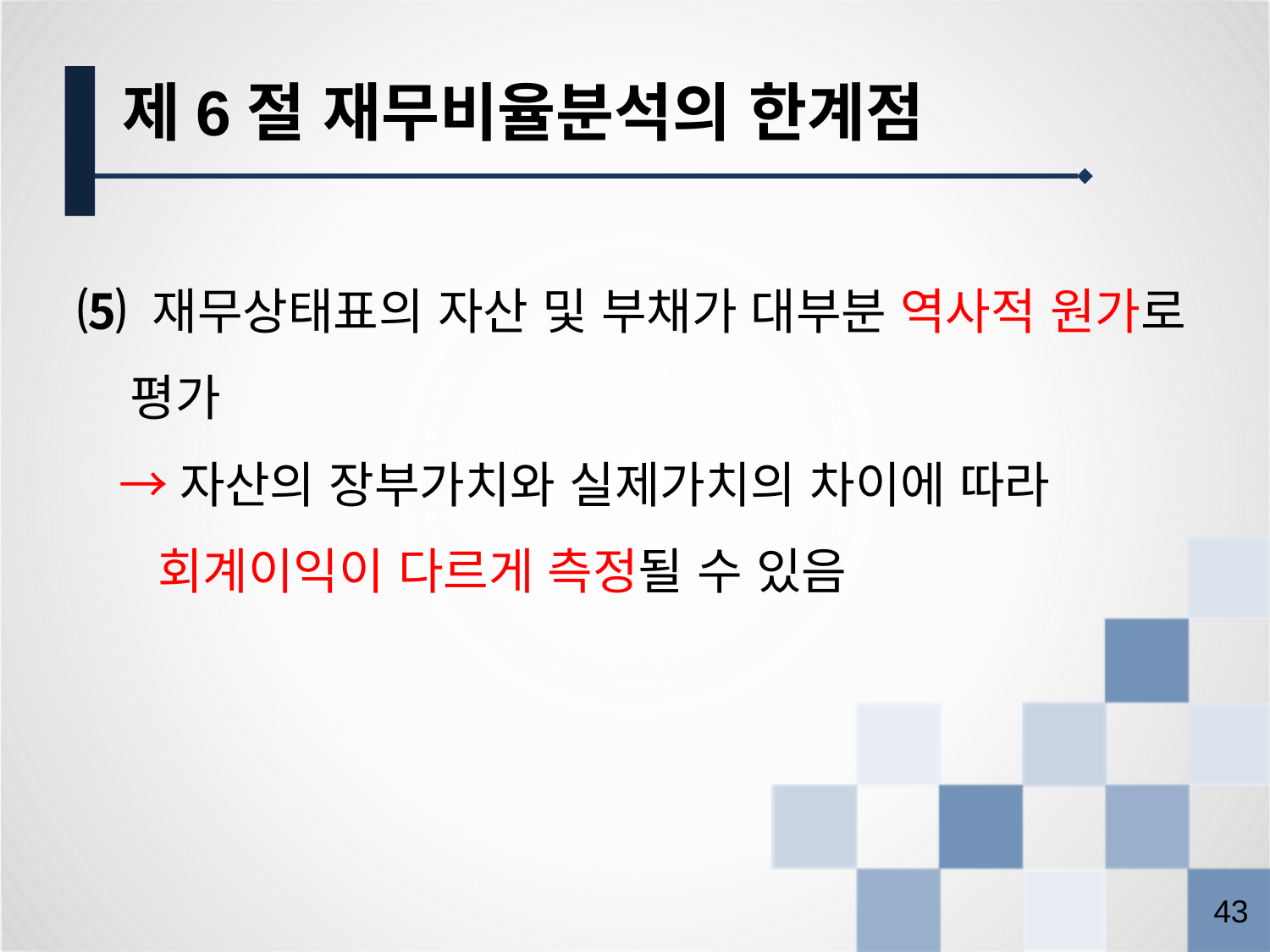

제6절 재무비율분석의 한계점

⑸ 재무상태표의 자산 및 부채가 대부분 역사적 원가로
   평가
   →자산의 장부가치와 실제가치의 차이에 따라
     회계이익이 다르게 측정될 수 있음
43